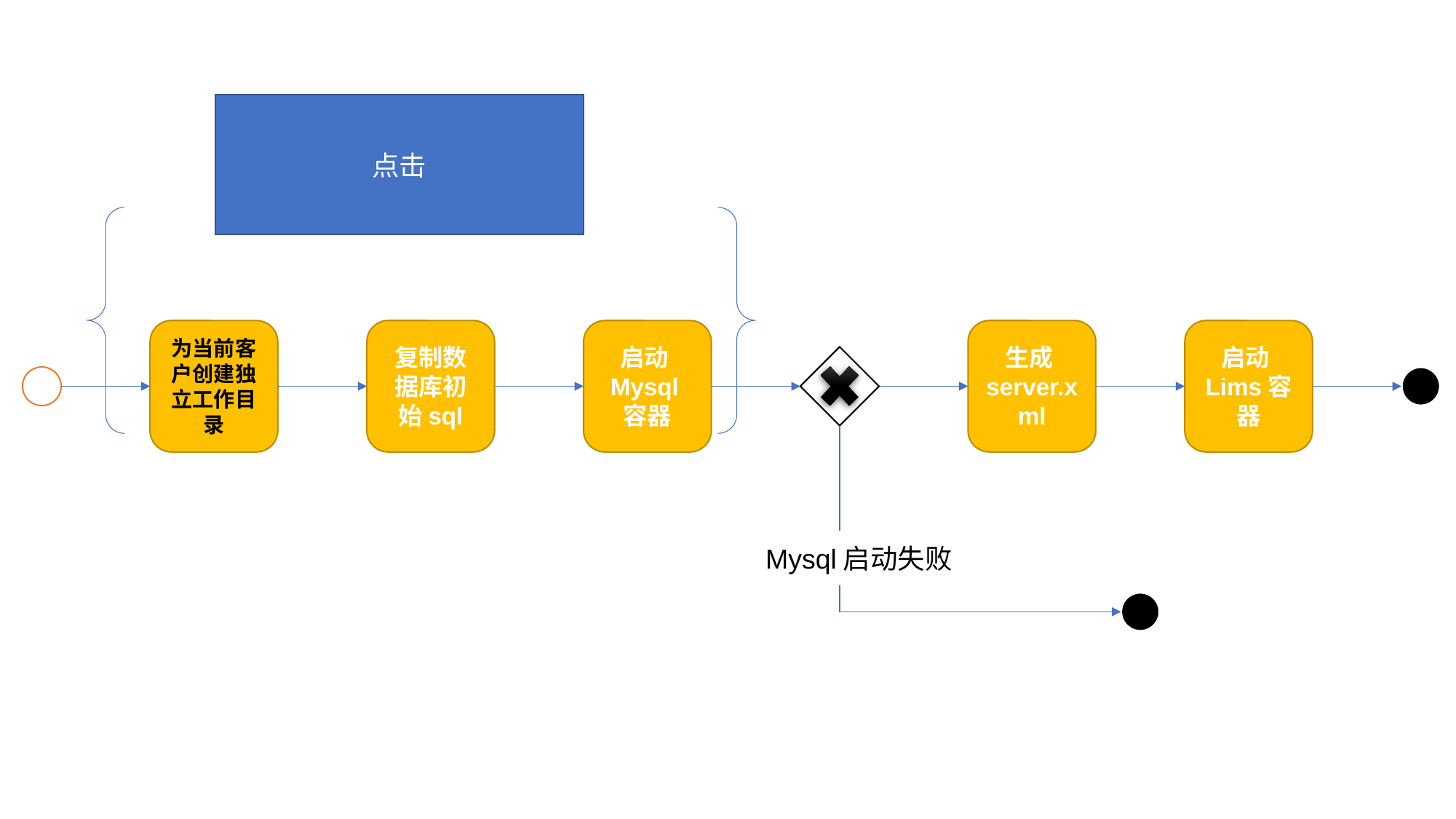

点击

为当前客户创建独立工作目录
复制数据库初始sql
启动Mysql容器
生成server.xml
启动Lims容器

Mysql启动失败